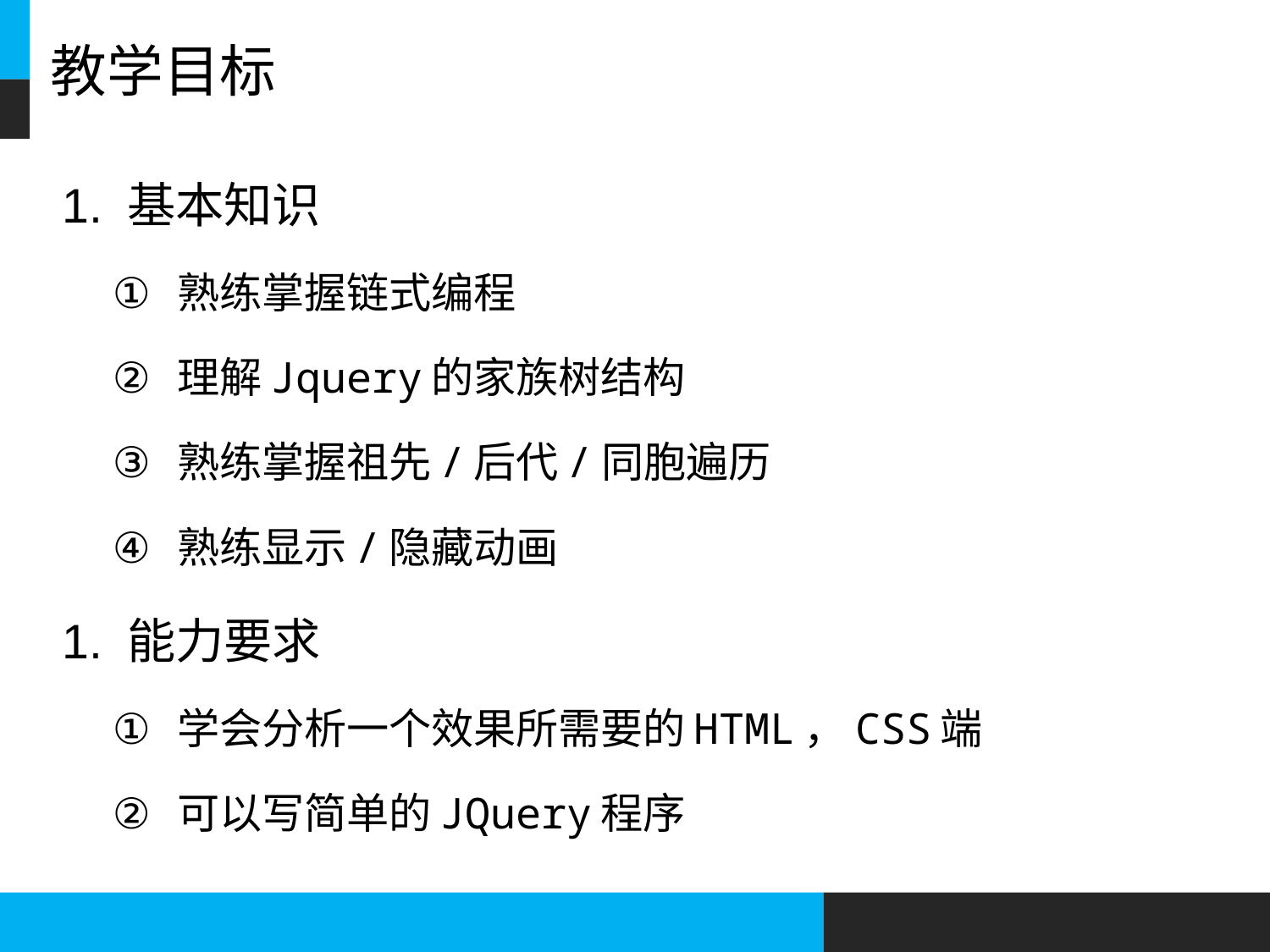

# 教学目标
基本知识
熟练掌握链式编程
理解Jquery的家族树结构
熟练掌握祖先/后代/同胞遍历
熟练显示/隐藏动画
能力要求
学会分析一个效果所需要的HTML，CSS端
可以写简单的JQuery程序